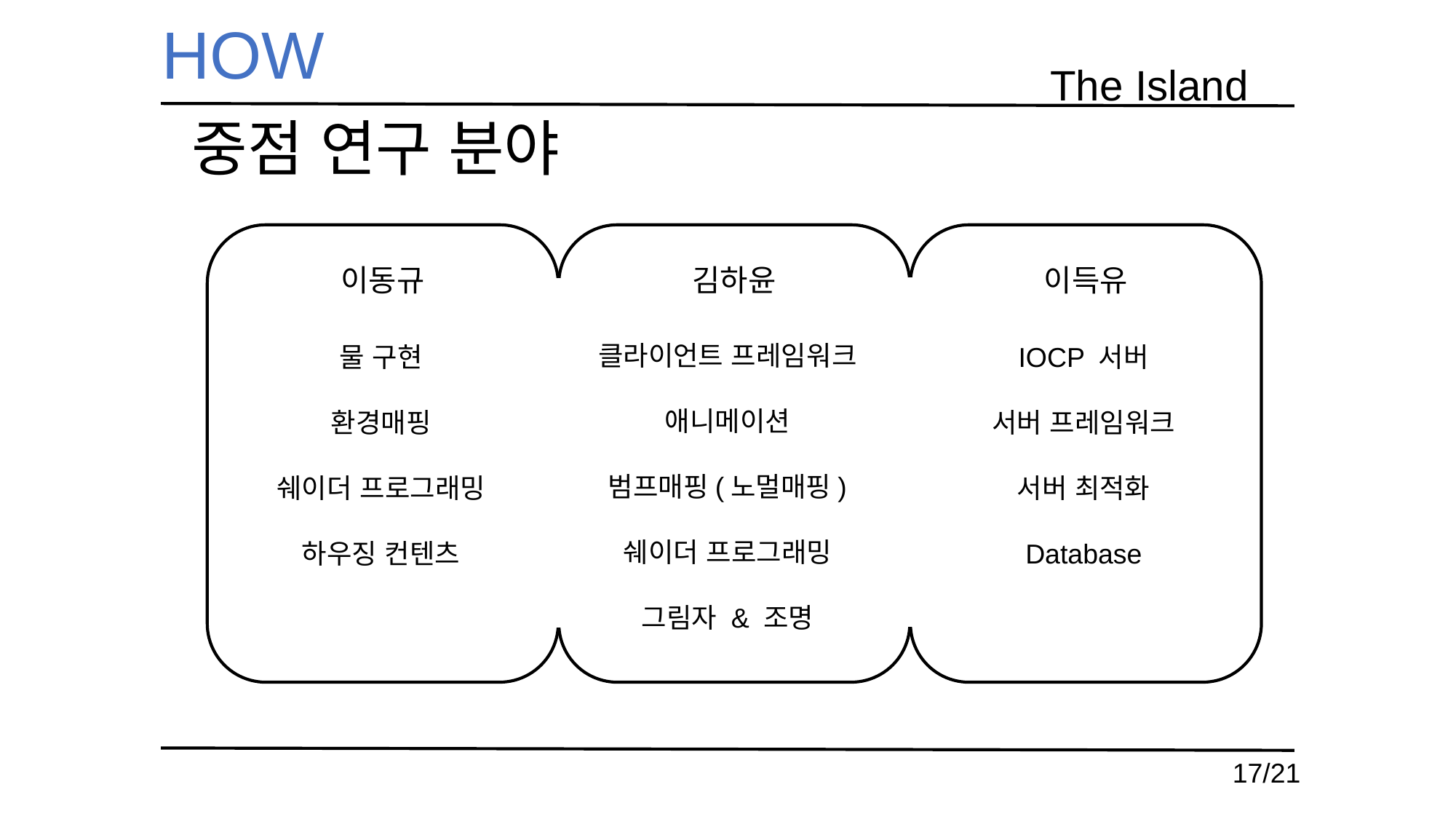

HOW
The Island
중점 연구 분야

이동규
김하윤
이득유

클라이언트 프레임워크

애니메이션

범프매핑(노멀매핑)

쉐이더 프로그래밍

그림자 & 조명
물 구현

환경매핑

쉐이더 프로그래밍

하우징 컨텐츠
IOCP 서버

서버 프레임워크

서버 최적화

Database
17/21